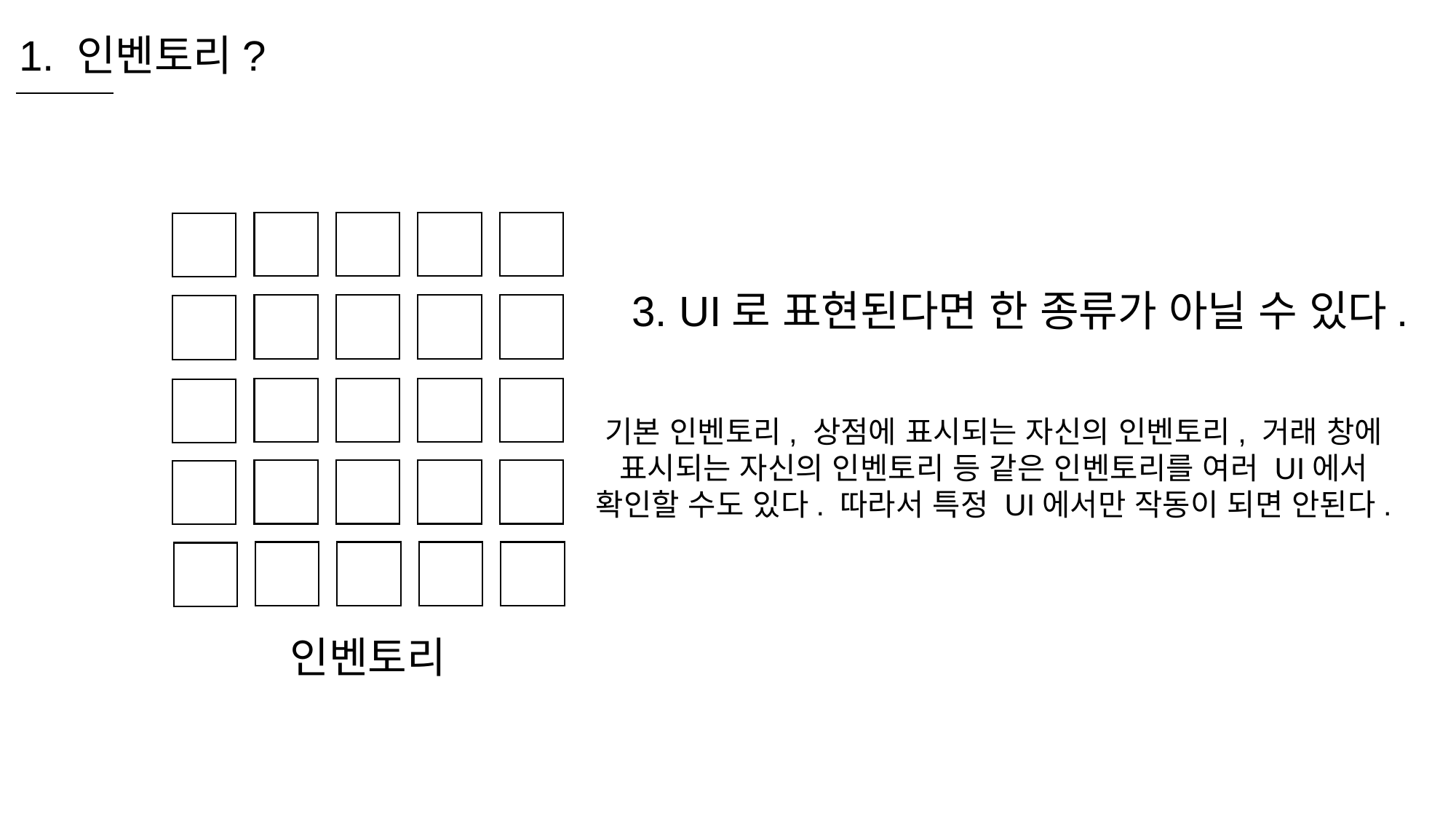

1. 인벤토리?

3. UI로 표현된다면 한 종류가 아닐 수 있다.
기본 인벤토리, 상점에 표시되는 자신의 인벤토리, 거래 창에
표시되는 자신의 인벤토리 등 같은 인벤토리를 여러 UI에서
확인할 수도 있다. 따라서 특정 UI에서만 작동이 되면 안된다.
인벤토리